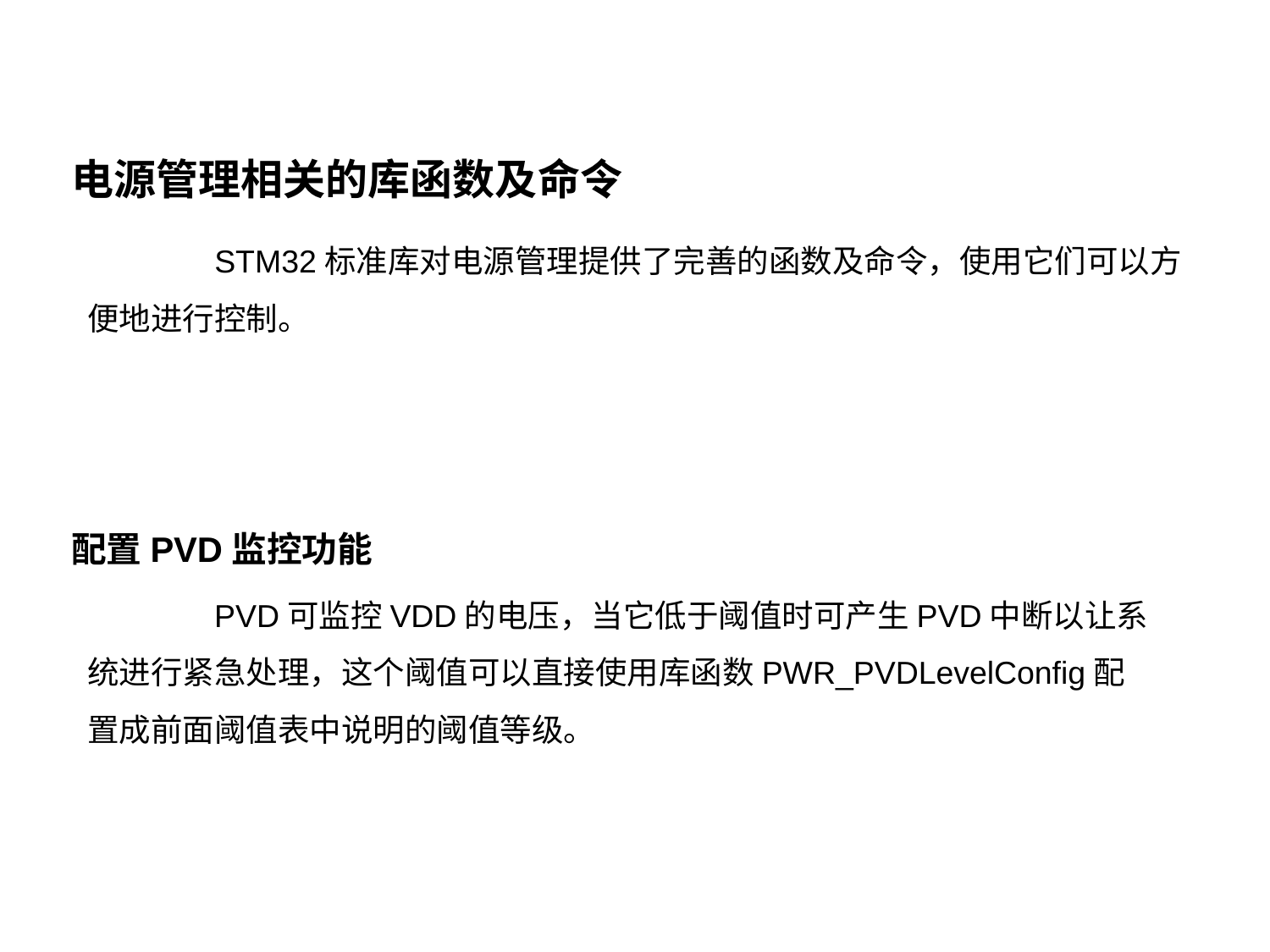

电源管理相关的库函数及命令
	STM32标准库对电源管理提供了完善的函数及命令，使用它们可以方便地进行控制。
配置PVD监控功能
	PVD可监控VDD的电压，当它低于阈值时可产生PVD中断以让系统进行紧急处理，这个阈值可以直接使用库函数PWR_PVDLevelConfig配置成前面阈值表中说明的阈值等级。